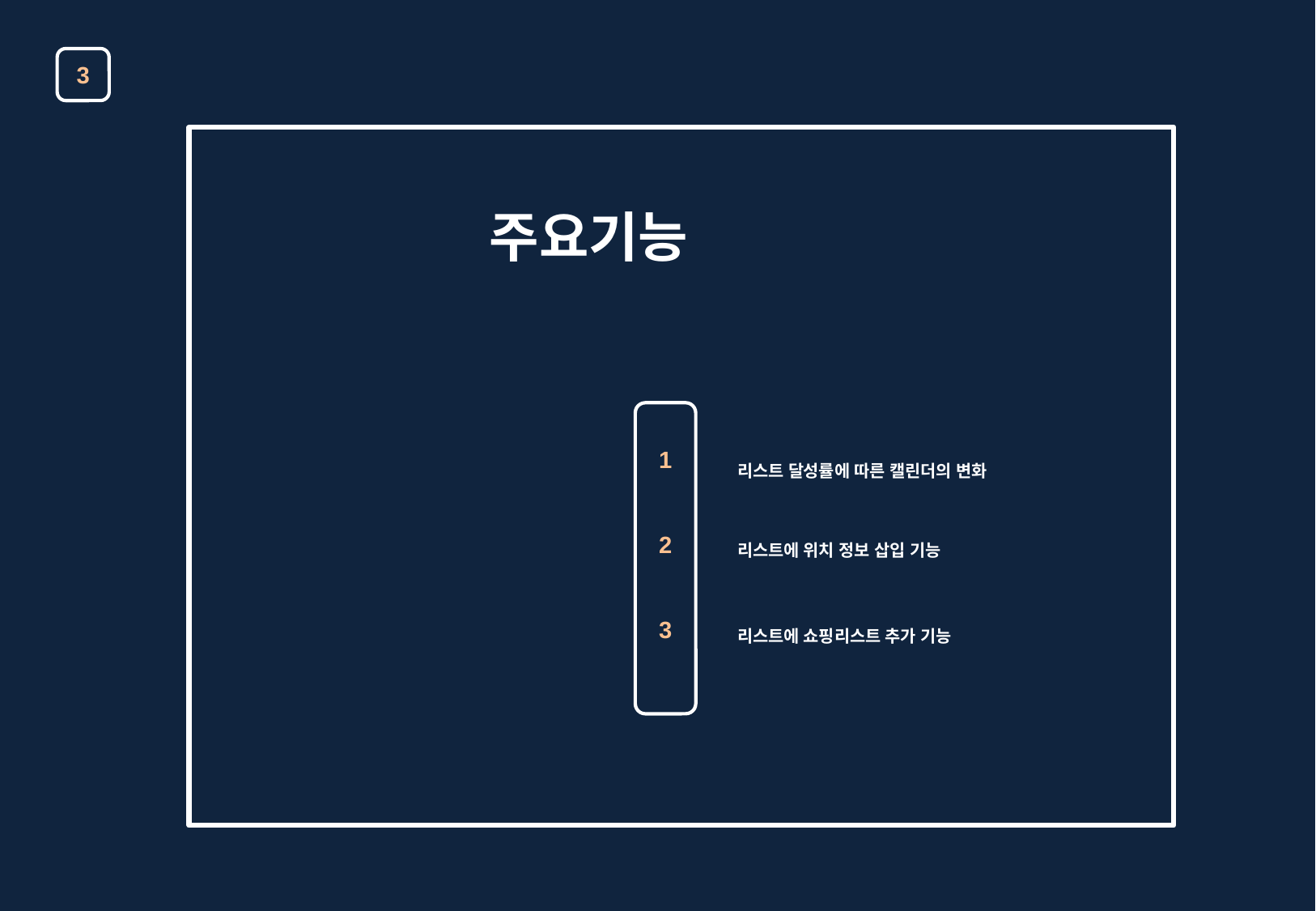

3

주요기능

1

2

3

리스트 달성률에 따른 캘린더의 변화

리스트에 위치 정보 삽입 기능
리스트에 쇼핑리스트 추가 기능